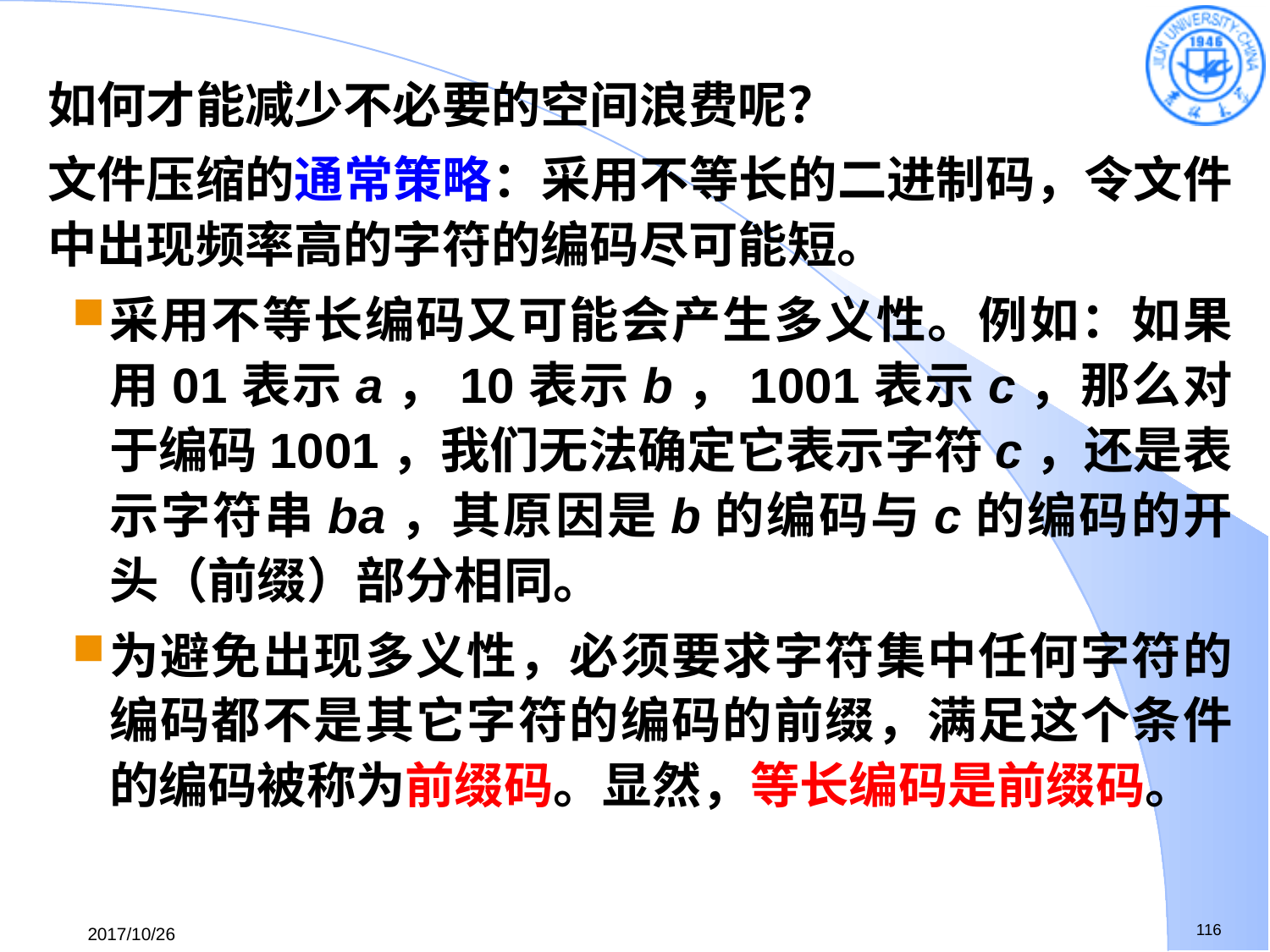

如何才能减少不必要的空间浪费呢？
文件压缩的通常策略：采用不等长的二进制码，令文件中出现频率高的字符的编码尽可能短。
采用不等长编码又可能会产生多义性。例如：如果用01表示a，10表示b，1001表示c，那么对于编码1001，我们无法确定它表示字符c，还是表示字符串ba，其原因是b的编码与c的编码的开头（前缀）部分相同。
为避免出现多义性，必须要求字符集中任何字符的编码都不是其它字符的编码的前缀，满足这个条件的编码被称为前缀码。显然，等长编码是前缀码。